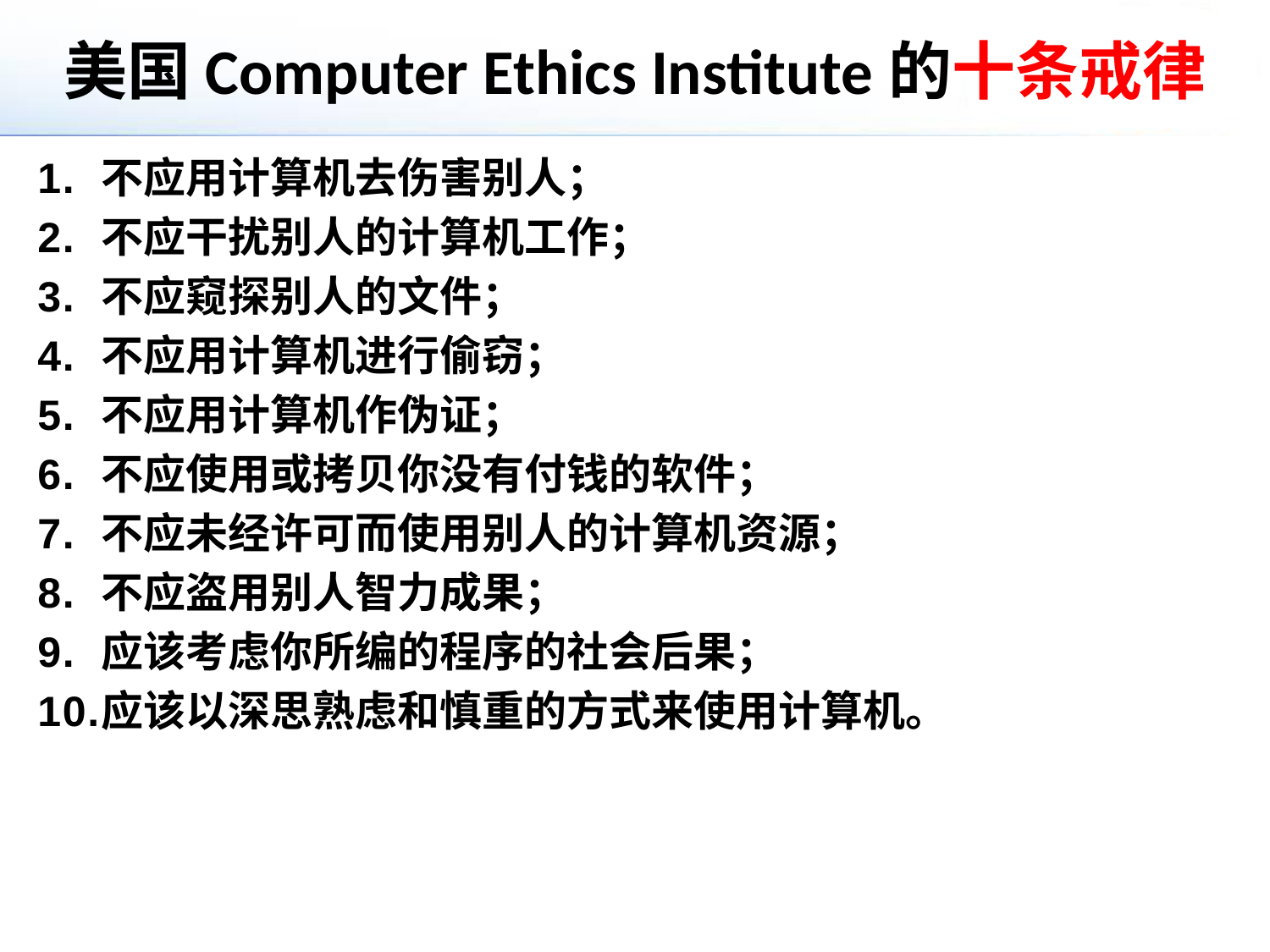

# 美国Computer Ethics Institute的十条戒律
不应用计算机去伤害别人；
不应干扰别人的计算机工作；
不应窥探别人的文件；
不应用计算机进行偷窃；
不应用计算机作伪证；
不应使用或拷贝你没有付钱的软件；
不应未经许可而使用别人的计算机资源；
不应盗用别人智力成果；
应该考虑你所编的程序的社会后果；
应该以深思熟虑和慎重的方式来使用计算机。